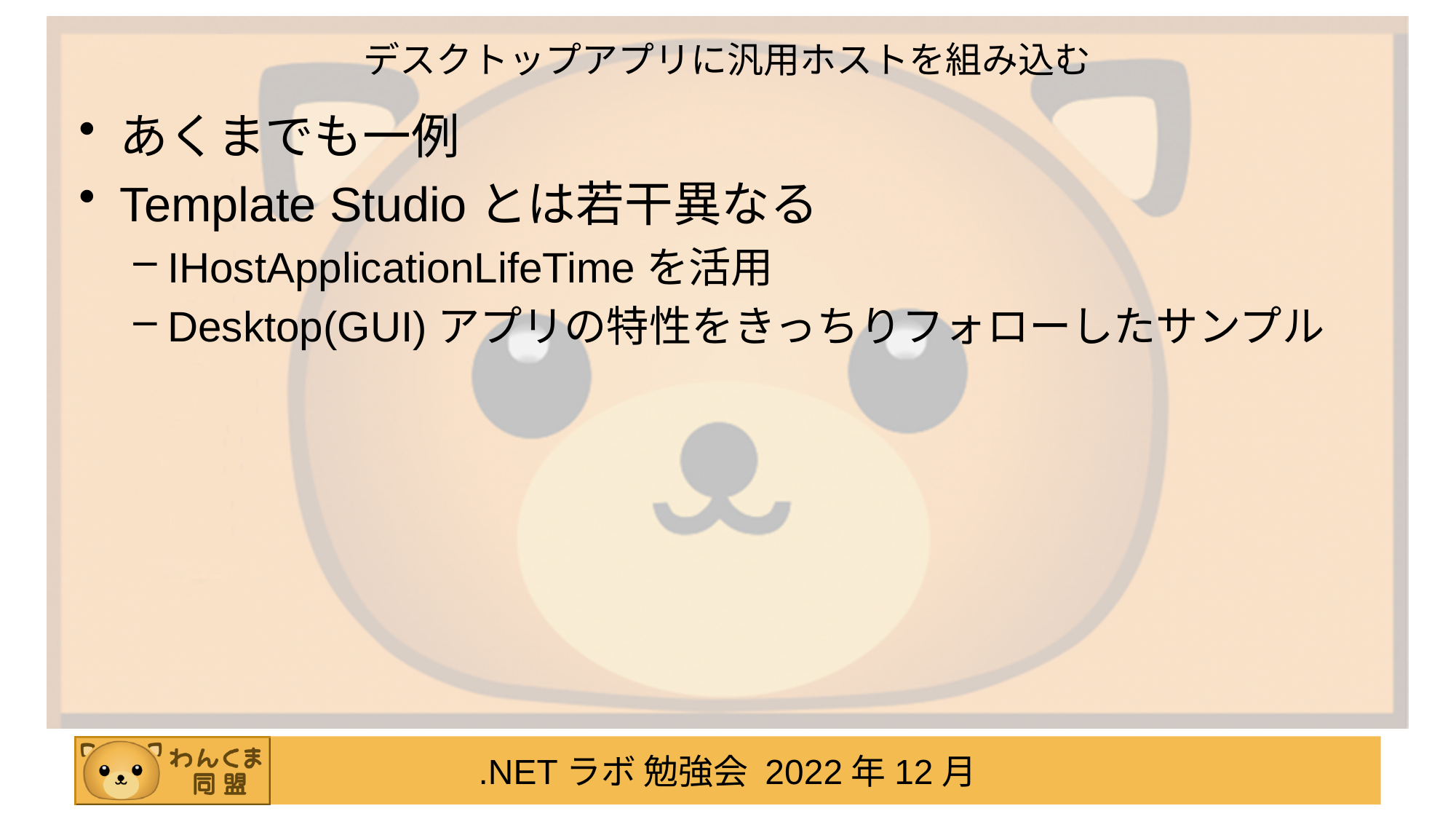

# デスクトップアプリに汎用ホストを組み込む
あくまでも一例
Template Studioとは若干異なる
IHostApplicationLifeTimeを活用
Desktop(GUI)アプリの特性をきっちりフォローしたサンプル